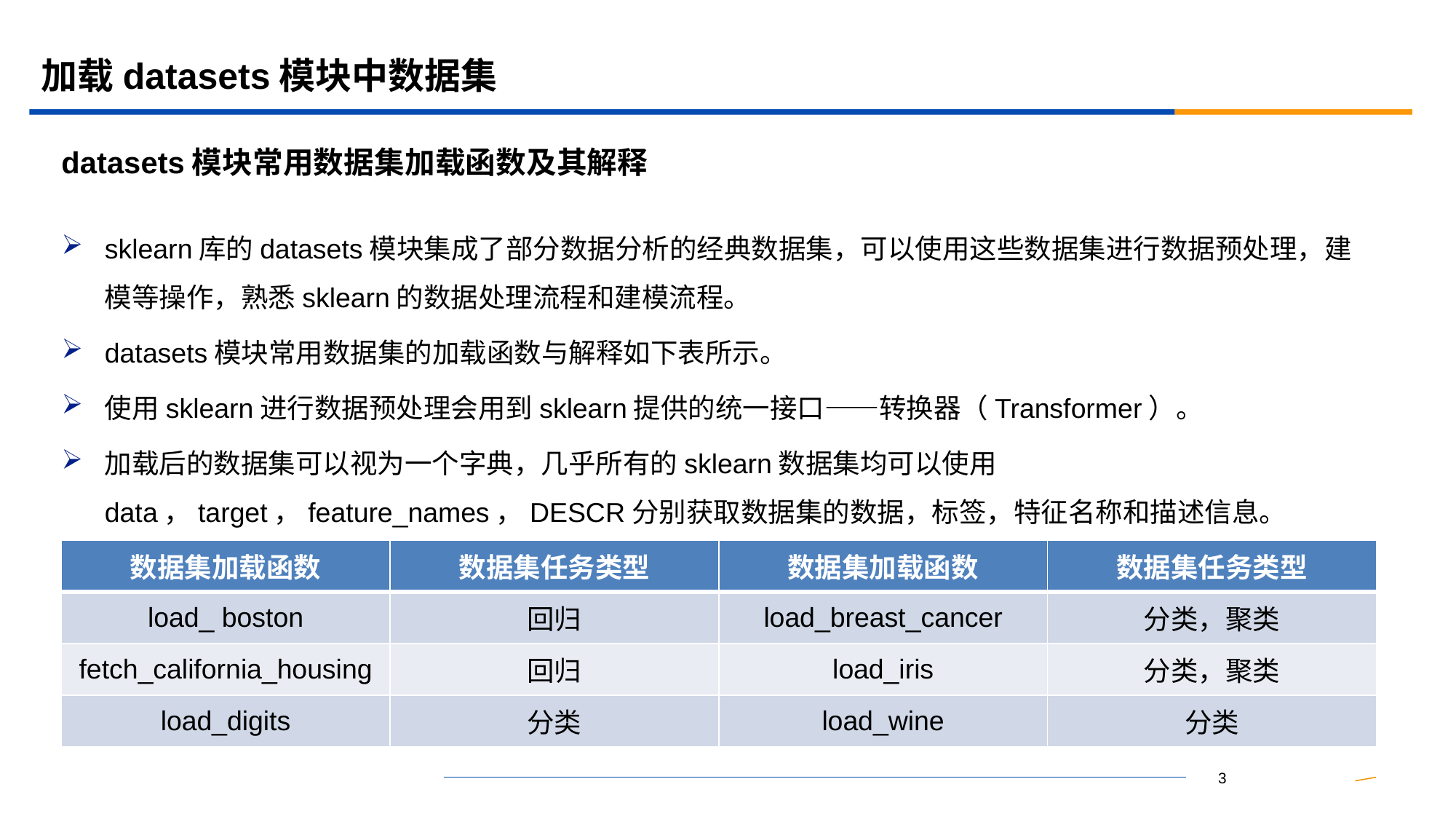

# 加载datasets模块中数据集
datasets模块常用数据集加载函数及其解释
sklearn库的datasets模块集成了部分数据分析的经典数据集，可以使用这些数据集进行数据预处理，建模等操作，熟悉sklearn的数据处理流程和建模流程。
datasets模块常用数据集的加载函数与解释如下表所示。
使用sklearn进行数据预处理会用到sklearn提供的统一接口——转换器（Transformer）。
加载后的数据集可以视为一个字典，几乎所有的sklearn数据集均可以使用data，target，feature_names，DESCR分别获取数据集的数据，标签，特征名称和描述信息。

| 数据集加载函数 | 数据集任务类型 | 数据集加载函数 | 数据集任务类型 |
| --- | --- | --- | --- |
| load\_ boston | 回归 | load\_breast\_cancer | 分类，聚类 |
| fetch\_california\_housing | 回归 | load\_iris | 分类，聚类 |
| load\_digits | 分类 | load\_wine | 分类 |